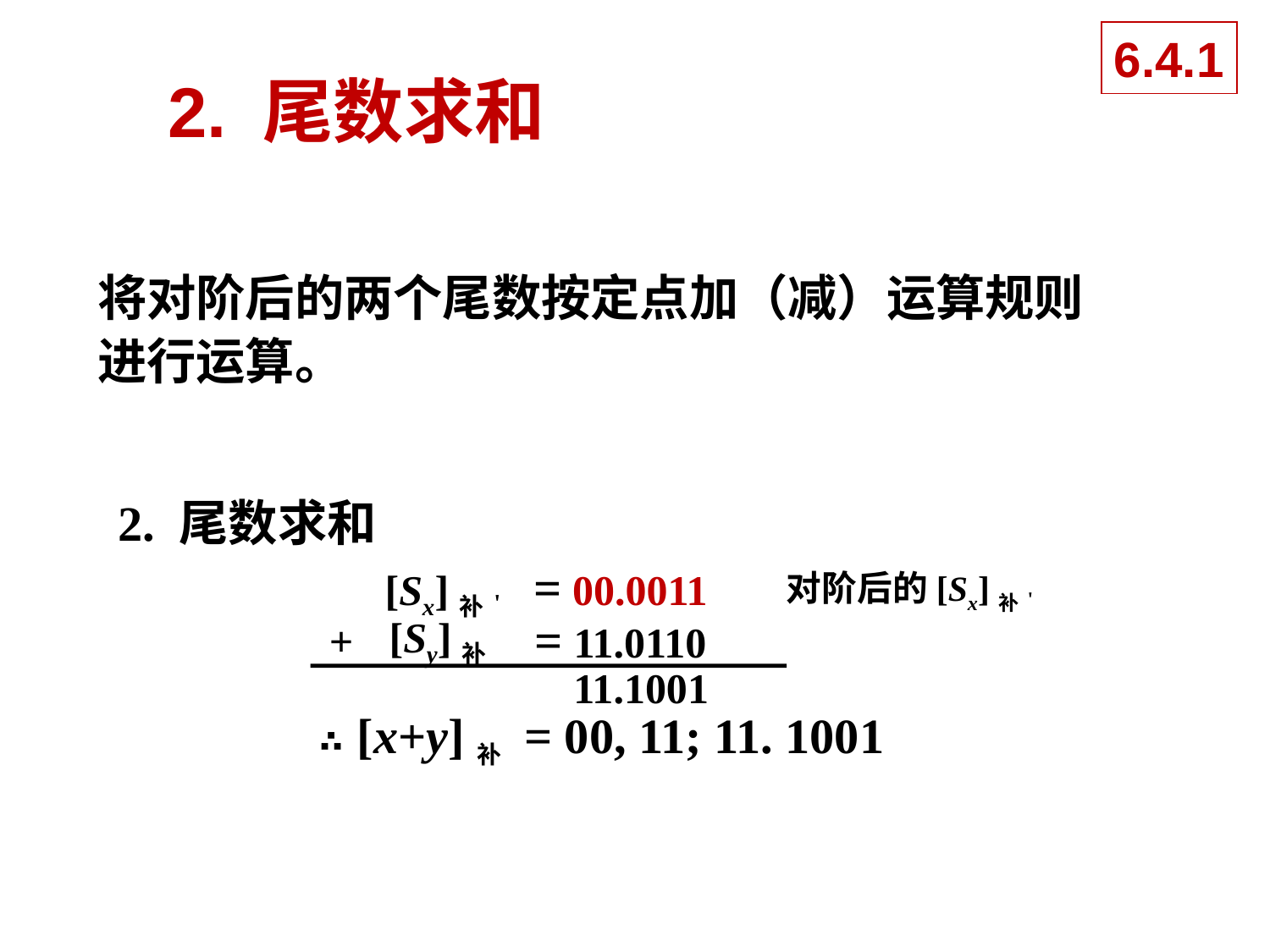

6.4.1
# 2. 尾数求和
将对阶后的两个尾数按定点加（减）运算规则进行运算。
2. 尾数求和
= 00.0011
[Sx]补'
对阶后的[Sx]补'
= 11.0110
 [Sy]补
+
11.1001

∴ [x+y]补 = 00, 11; 11. 1001